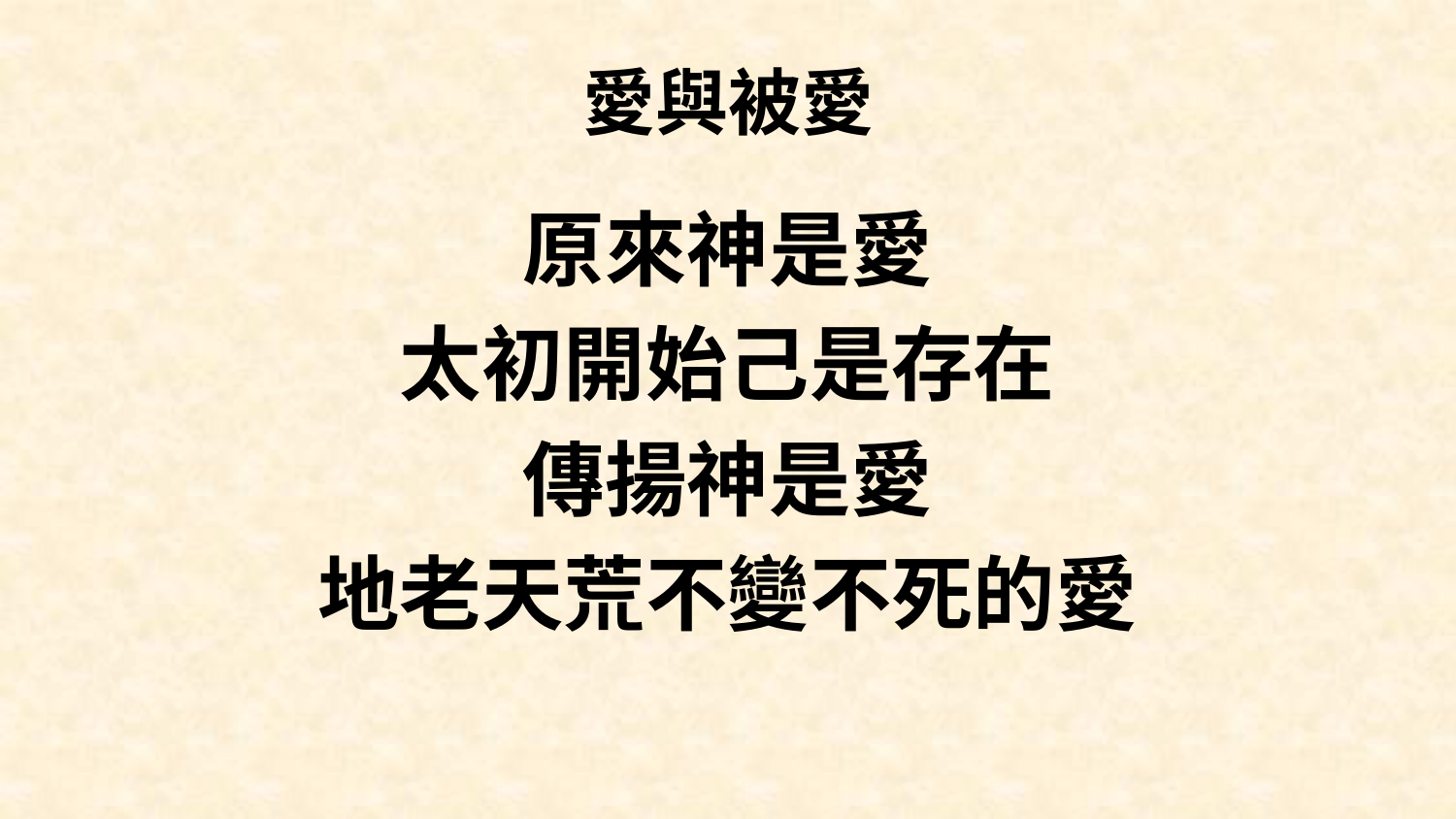

# 愛與被愛
原來神是愛
太初開始己是存在
傳揚神是愛
地老天荒不變不死的愛